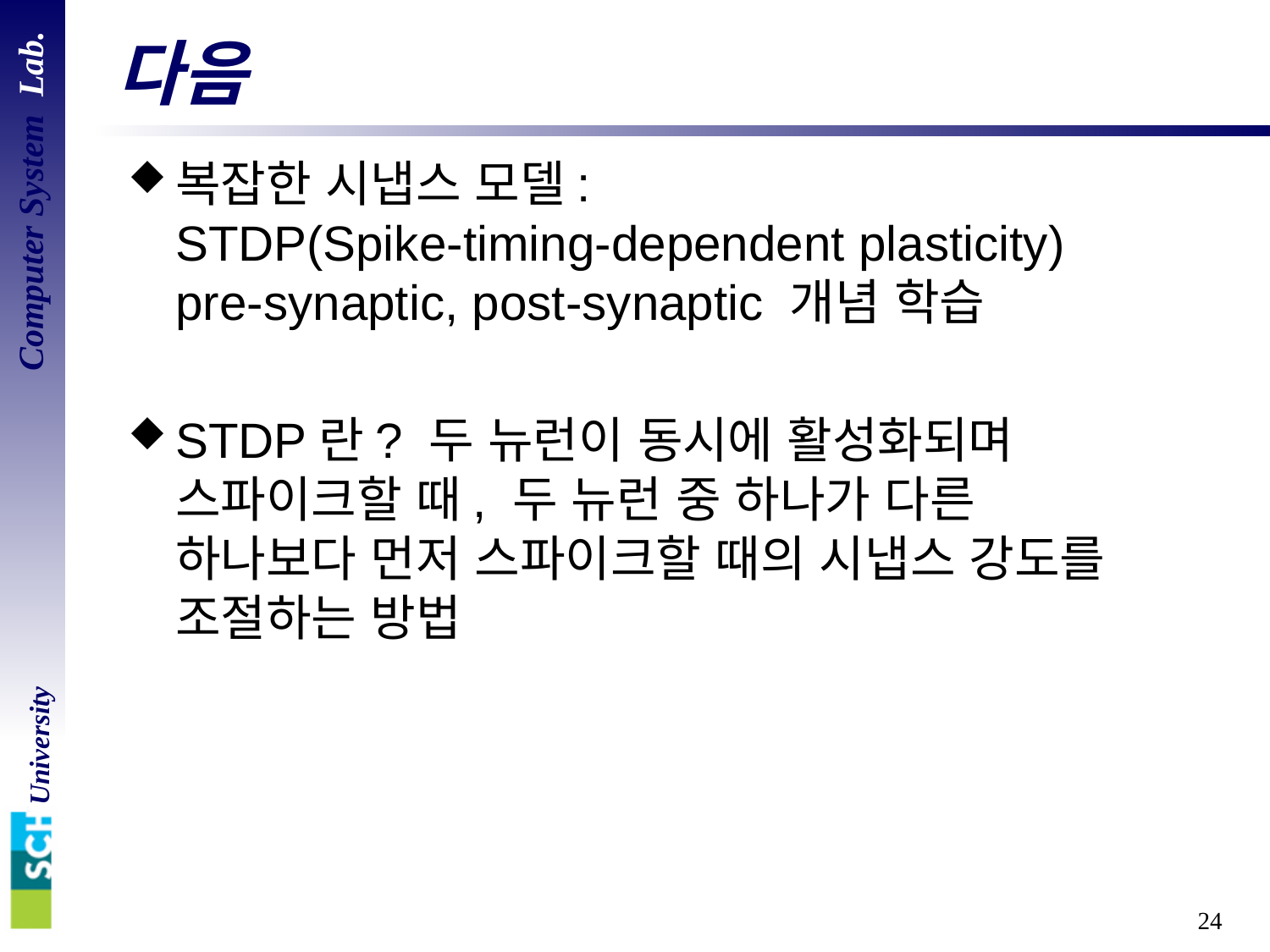

# 다음
복잡한 시냅스 모델:
STDP(Spike-timing-dependent plasticity)
pre-synaptic, post-synaptic 개념 학습

STDP란? 두 뉴런이 동시에 활성화되며
스파이크할 때, 두 뉴런 중 하나가 다른
하나보다 먼저 스파이크할 때의 시냅스 강도를 조절하는 방법